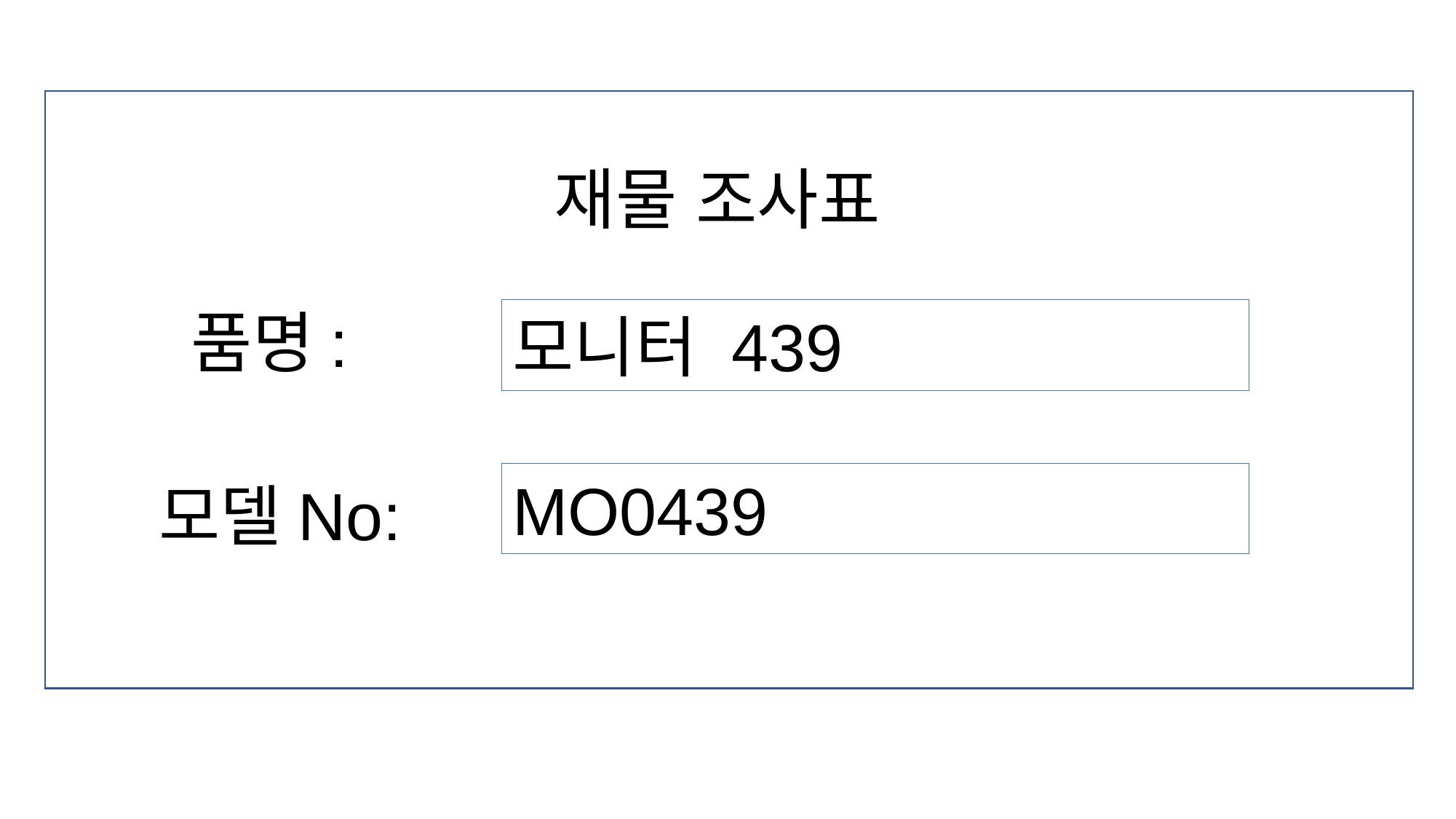

재물 조사표
품명:
모니터 439
MO0439
모델No: